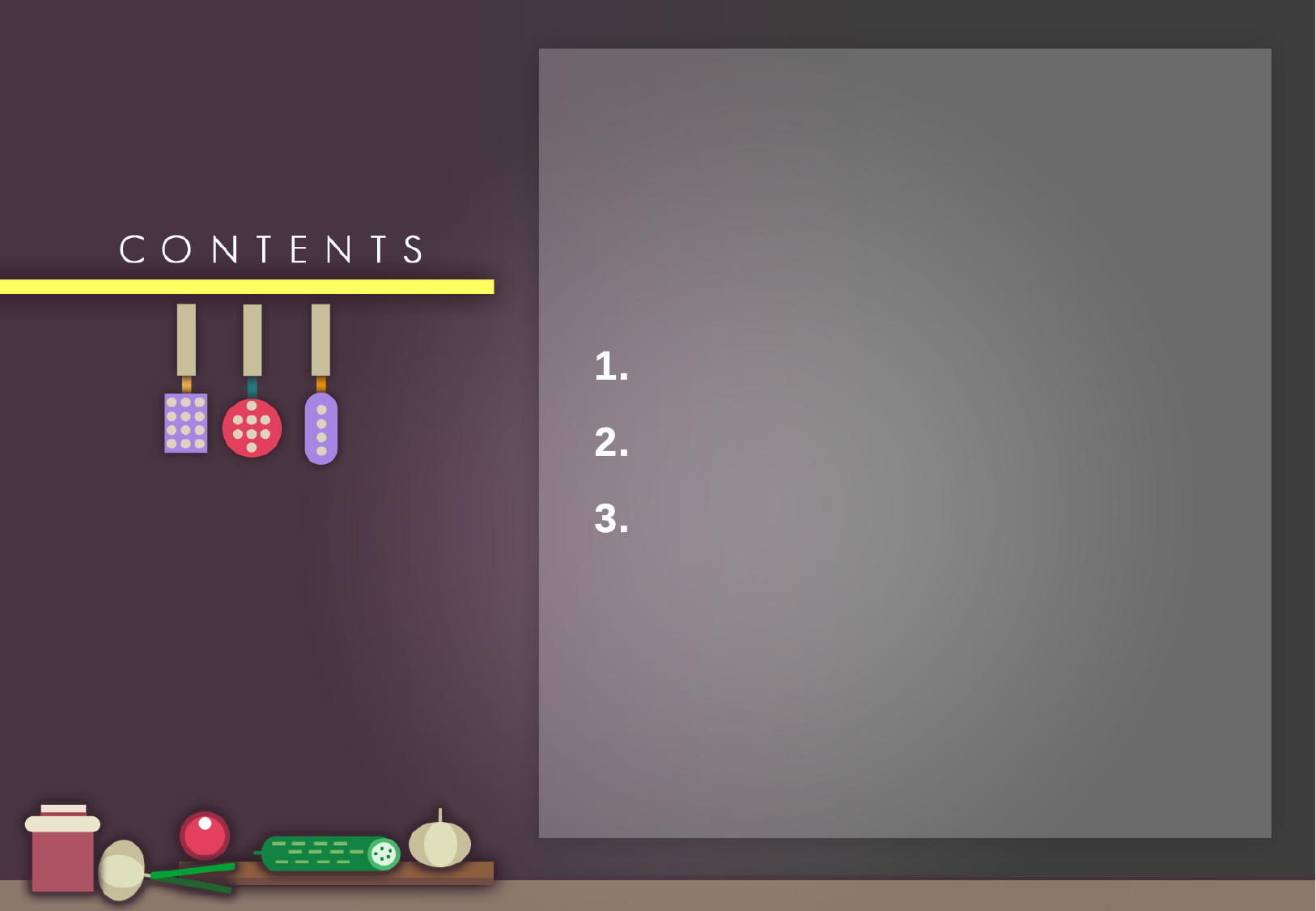

게임 소개
개발 진척도
잘된 점 & 아쉬운 점